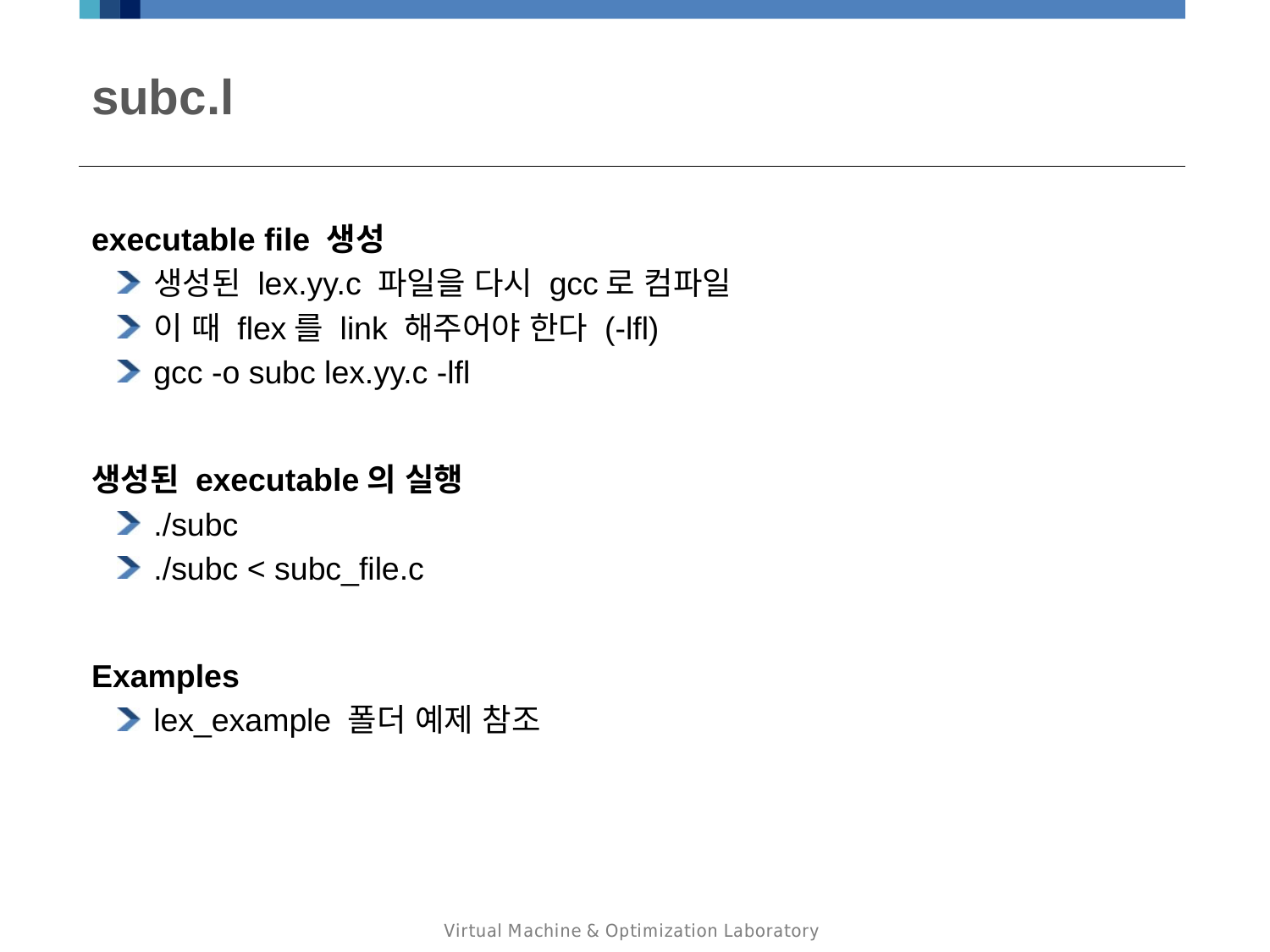

# subc.l
executable file 생성
생성된 lex.yy.c 파일을 다시 gcc로 컴파일
이 때 flex를 link 해주어야 한다 (-lfl)
gcc -o subc lex.yy.c -lfl

생성된 executable의 실행
./subc
./subc < subc_file.c

Examples
lex_example 폴더 예제 참조